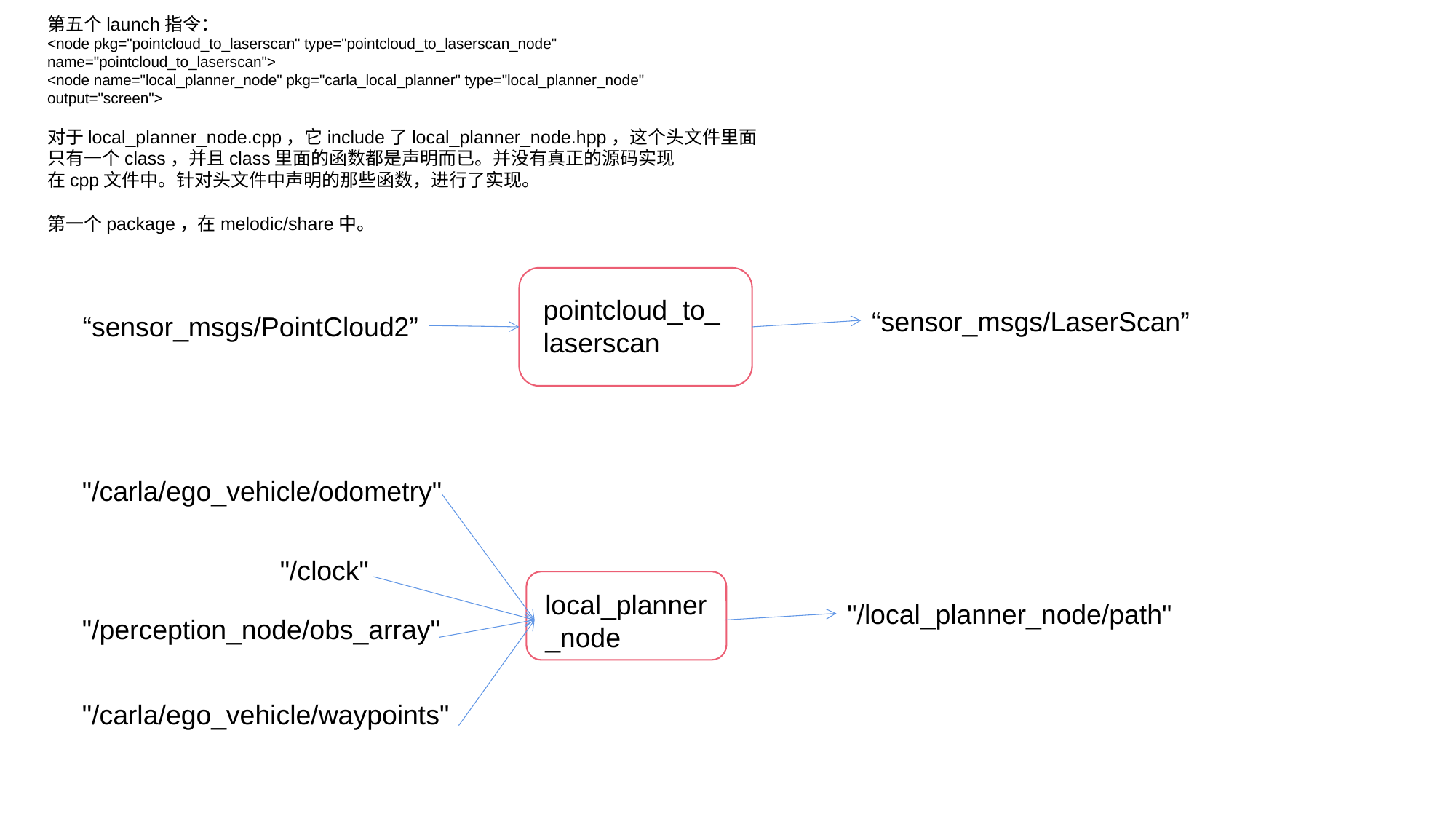

第五个launch指令：
<node pkg="pointcloud_to_laserscan" type="pointcloud_to_laserscan_node" name="pointcloud_to_laserscan">
<node name="local_planner_node" pkg="carla_local_planner" type="local_planner_node" output="screen">

对于local_planner_node.cpp，它include了local_planner_node.hpp，这个头文件里面只有一个class，并且class里面的函数都是声明而已。并没有真正的源码实现
在cpp文件中。针对头文件中声明的那些函数，进行了实现。

第一个package，在melodic/share中。

pointcloud_to_laserscan
“sensor_msgs/LaserScan”
“sensor_msgs/PointCloud2”
"/carla/ego_vehicle/odometry"
"/clock"

local_planner_node
"/local_planner_node/path"
"/perception_node/obs_array"
"/carla/ego_vehicle/waypoints"